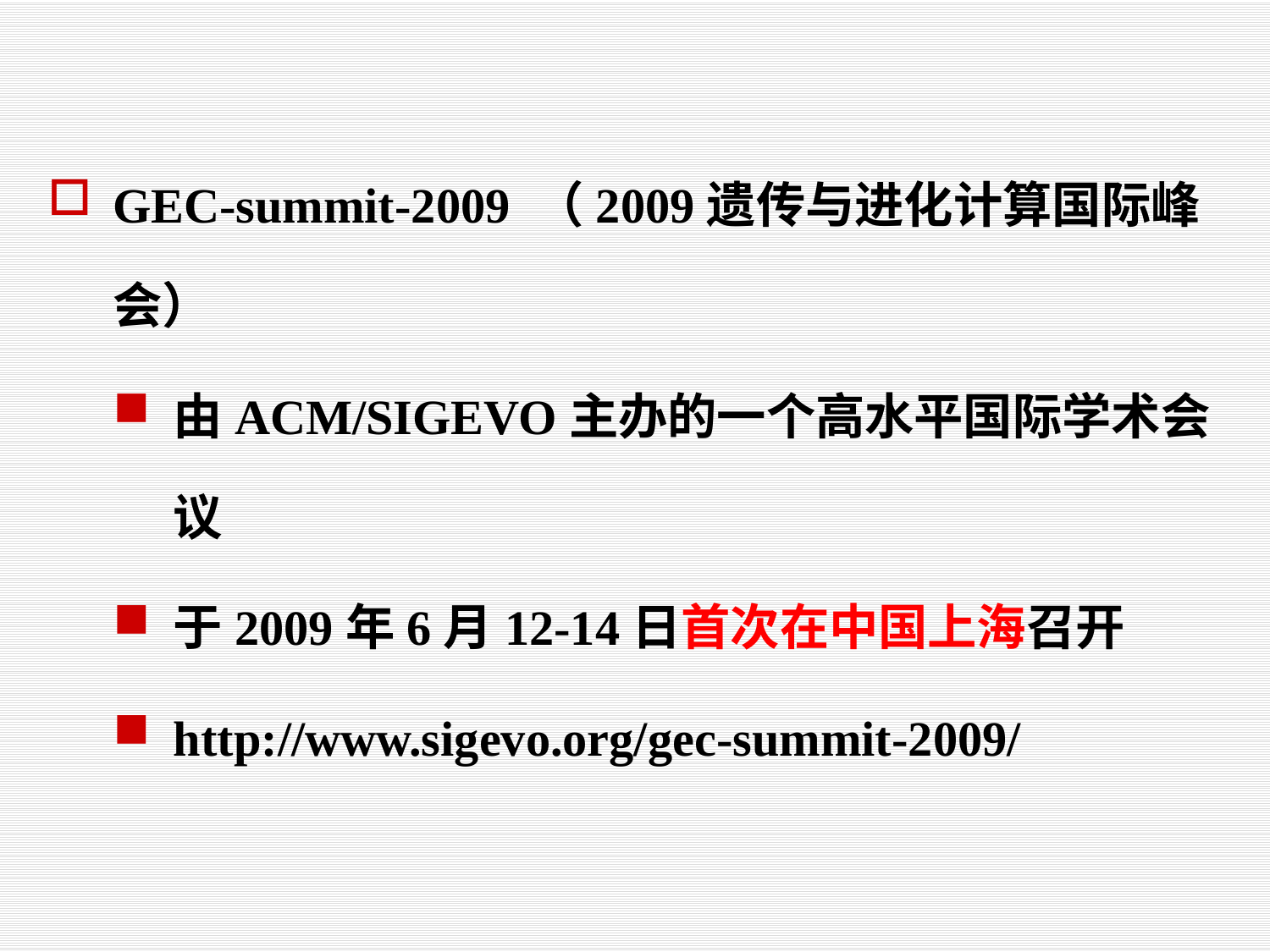

#
GEC-summit-2009 （2009遗传与进化计算国际峰会）
由ACM/SIGEVO主办的一个高水平国际学术会议
于2009年6月12-14日首次在中国上海召开
http://www.sigevo.org/gec-summit-2009/